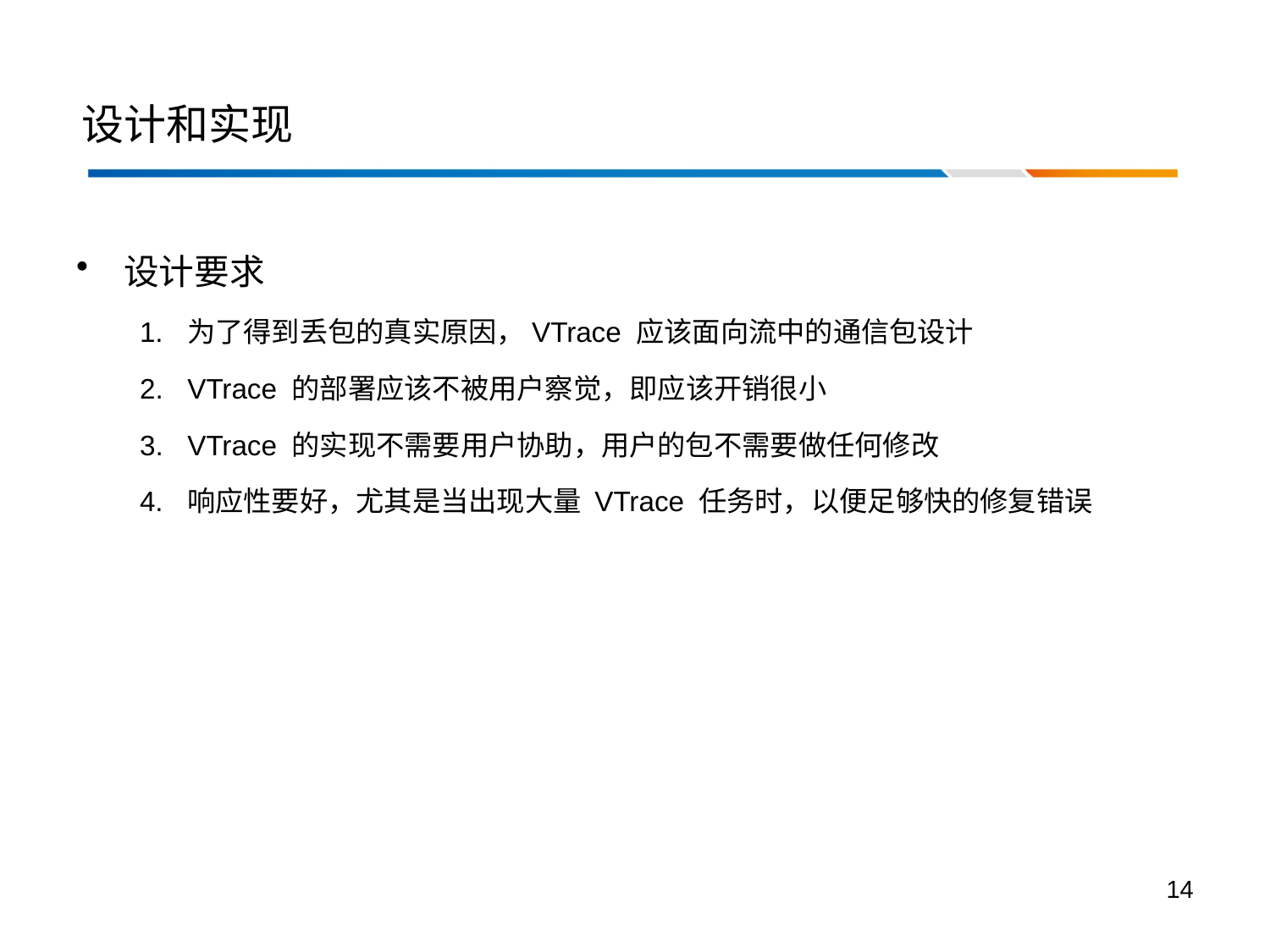

# 设计和实现
设计要求
为了得到丢包的真实原因，VTrace 应该面向流中的通信包设计
VTrace 的部署应该不被用户察觉，即应该开销很小
VTrace 的实现不需要用户协助，用户的包不需要做任何修改
响应性要好，尤其是当出现大量 VTrace 任务时，以便足够快的修复错误
14